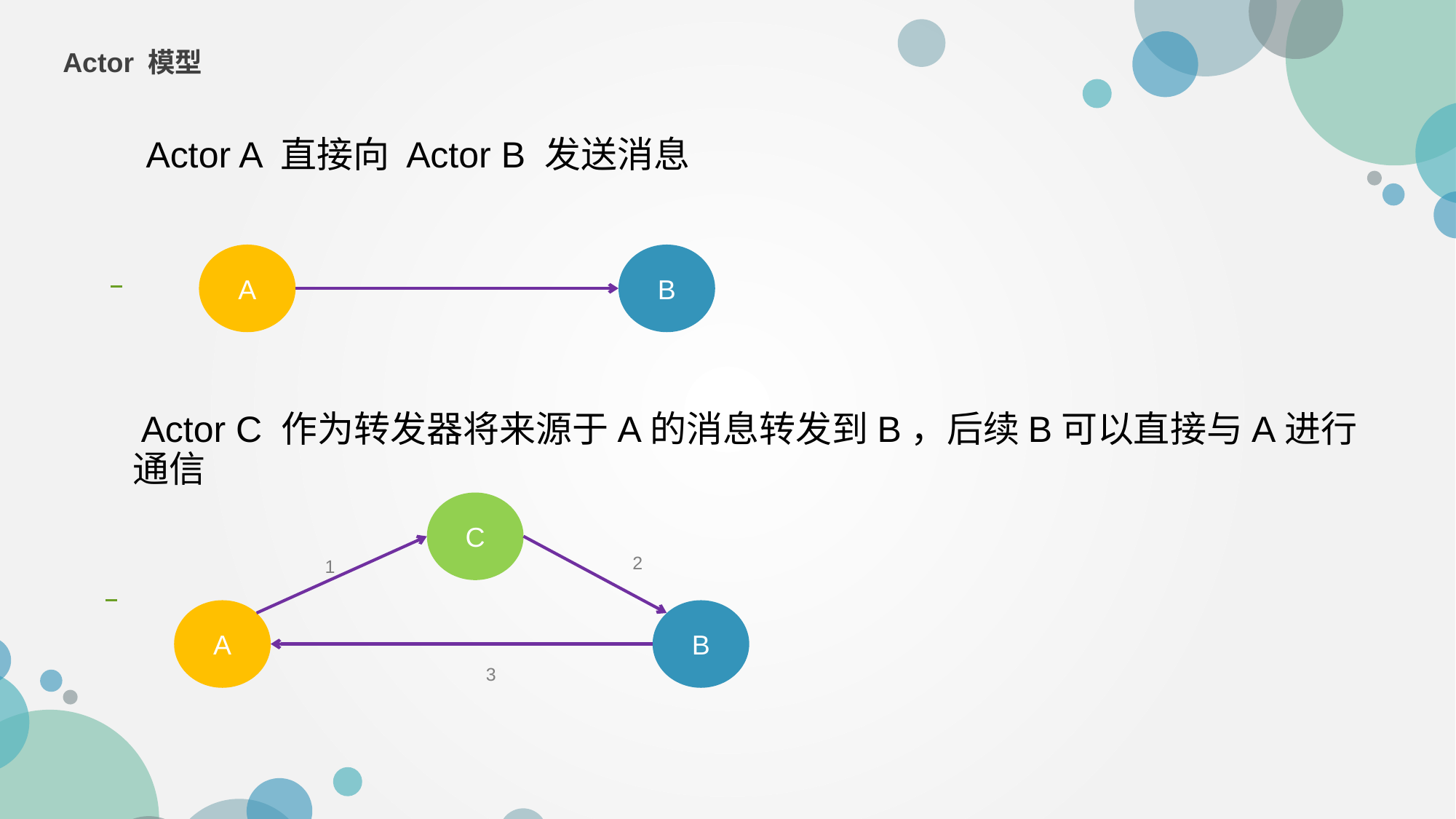

Actor 模型
   Actor A 直接向 Actor B 发送消息

A
B
   Actor C 作为转发器将来源于A的消息转发到B，后续B可以直接与A进行通信

C
2
1
A
B
3